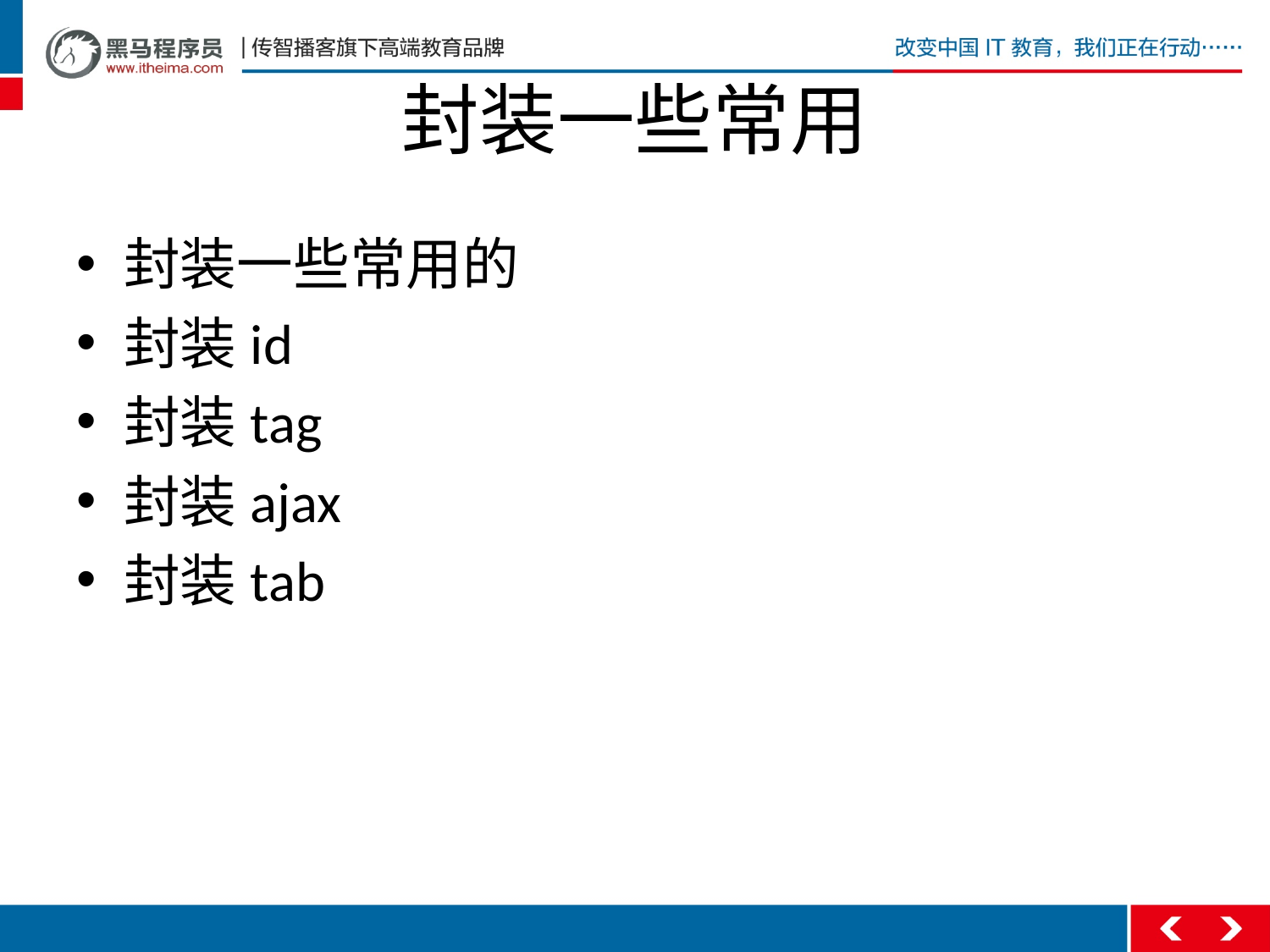

# 封装一些常用
封装一些常用的
封装id
封装tag
封装ajax
封装tab